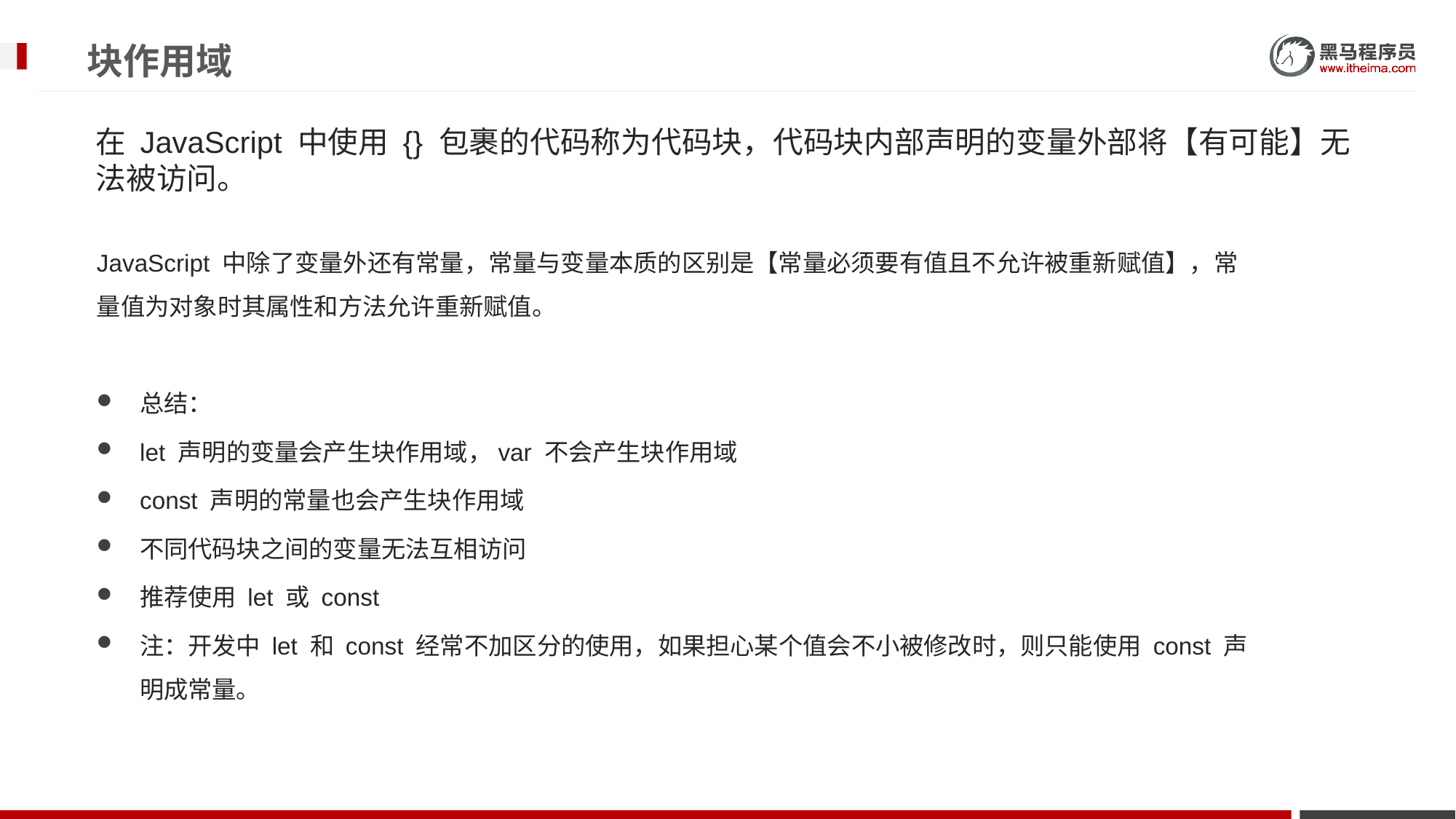

# 块作用域
在 JavaScript 中使用 {} 包裹的代码称为代码块，代码块内部声明的变量外部将【有可能】无法被访问。
JavaScript 中除了变量外还有常量，常量与变量本质的区别是【常量必须要有值且不允许被重新赋值】，常量值为对象时其属性和方法允许重新赋值。

总结：
let 声明的变量会产生块作用域，var 不会产生块作用域
const 声明的常量也会产生块作用域
不同代码块之间的变量无法互相访问
推荐使用 let 或 const
注：开发中 let 和 const 经常不加区分的使用，如果担心某个值会不小被修改时，则只能使用 const 声明成常量。